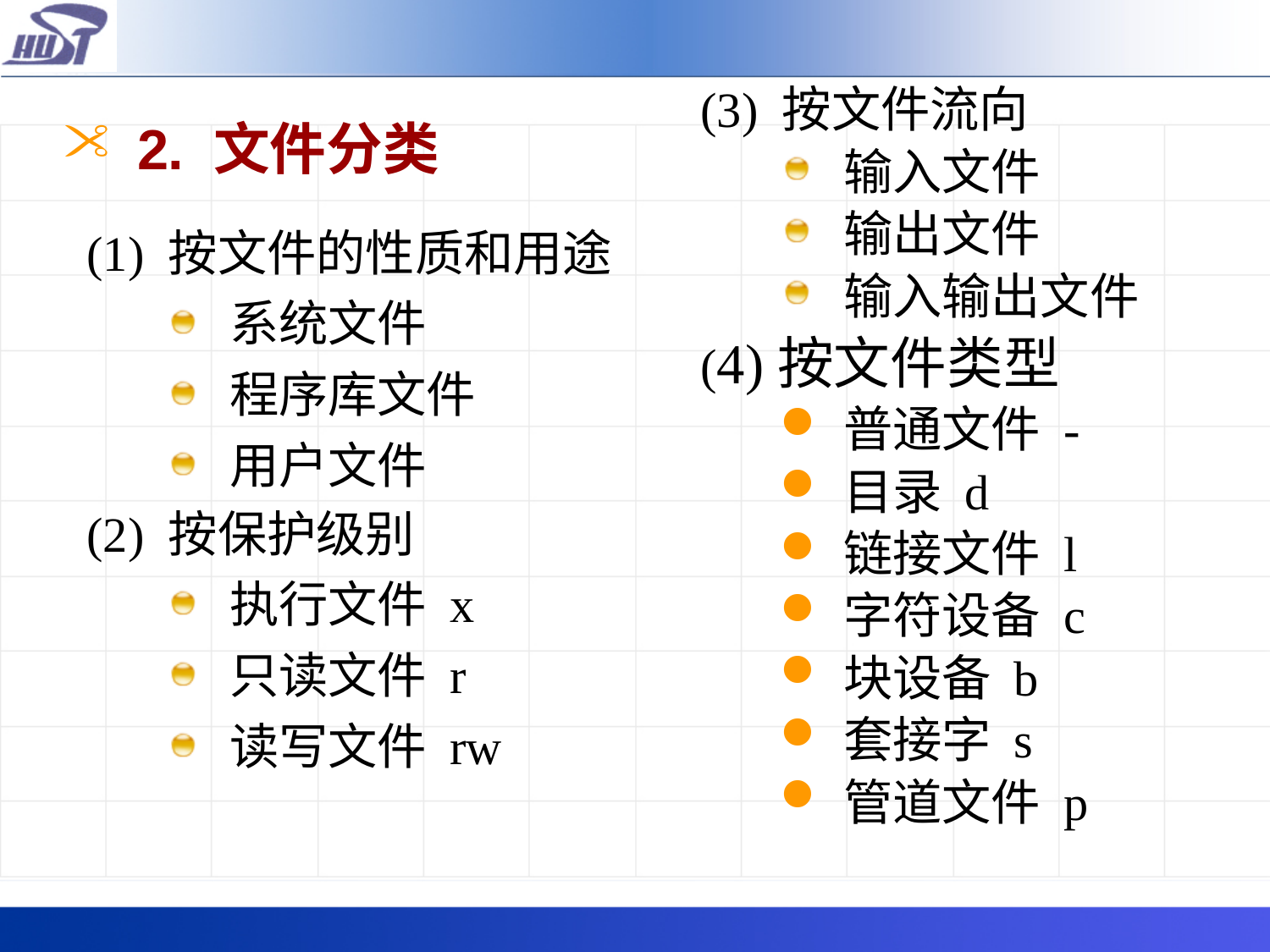

(3) 按文件流向
输入文件
输出文件
输入输出文件
(4)按文件类型
普通文件 -
目录 d
链接文件 l
字符设备 c
块设备 b
套接字 s
管道文件 p
# 2. 文件分类
(1) 按文件的性质和用途
系统文件
程序库文件
用户文件
(2) 按保护级别
执行文件 x
只读文件 r
读写文件 rw